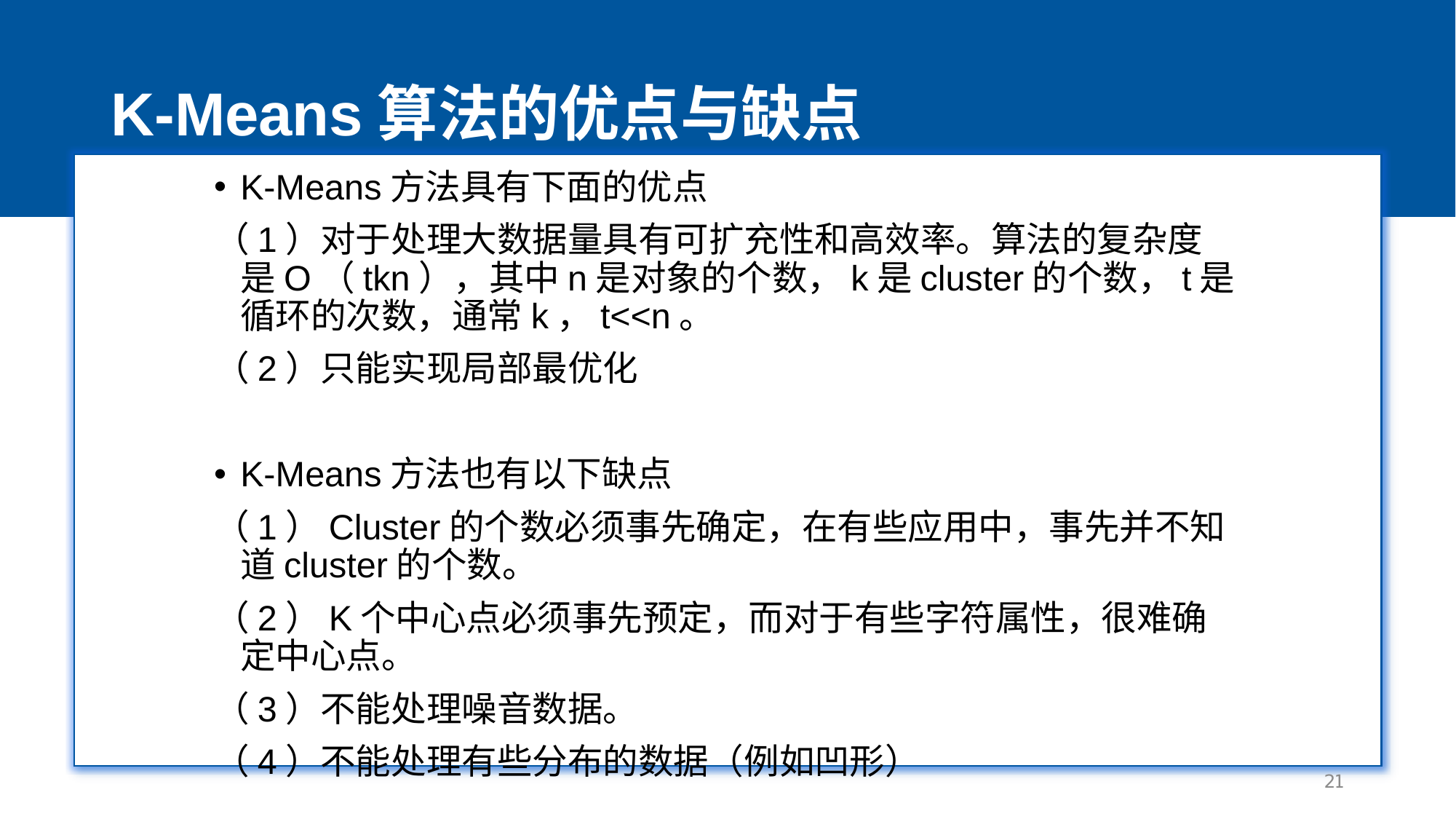

# K-Means算法的优点与缺点
K-Means方法具有下面的优点
（1）对于处理大数据量具有可扩充性和高效率。算法的复杂度是O（tkn），其中n是对象的个数，k是cluster的个数，t是循环的次数，通常k，t<<n。
（2）只能实现局部最优化

K-Means方法也有以下缺点
（1）Cluster的个数必须事先确定，在有些应用中，事先并不知道cluster的个数。
（2）K个中心点必须事先预定，而对于有些字符属性，很难确定中心点。
（3）不能处理噪音数据。
（4）不能处理有些分布的数据（例如凹形）
21